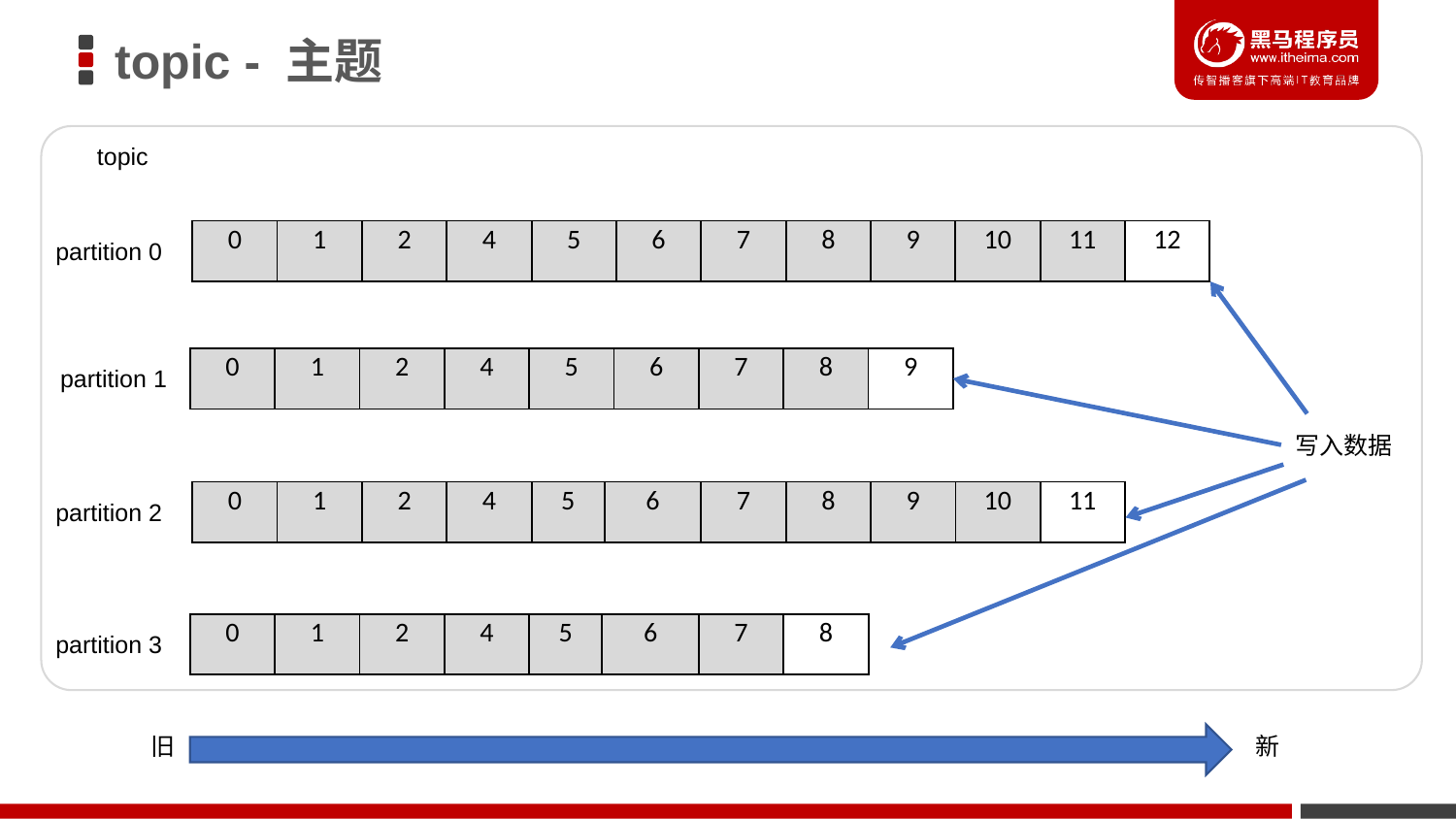

# topic - 主题

topic
| 0 | 1 | 2 | 4 | 5 | 6 | 7 | 8 | 9 | 10 | 11 | 12 |
| --- | --- | --- | --- | --- | --- | --- | --- | --- | --- | --- | --- |
partition 0
| 0 | 1 | 2 | 4 | 5 | 6 | 7 | 8 | 9 |
| --- | --- | --- | --- | --- | --- | --- | --- | --- |
partition 1
写入数据
| 0 | 1 | 2 | 4 | 5 | 6 | 7 | 8 | 9 | 10 | 11 |
| --- | --- | --- | --- | --- | --- | --- | --- | --- | --- | --- |
partition 2
| 0 | 1 | 2 | 4 | 5 | 6 | 7 | 8 |
| --- | --- | --- | --- | --- | --- | --- | --- |
partition 3
旧

新